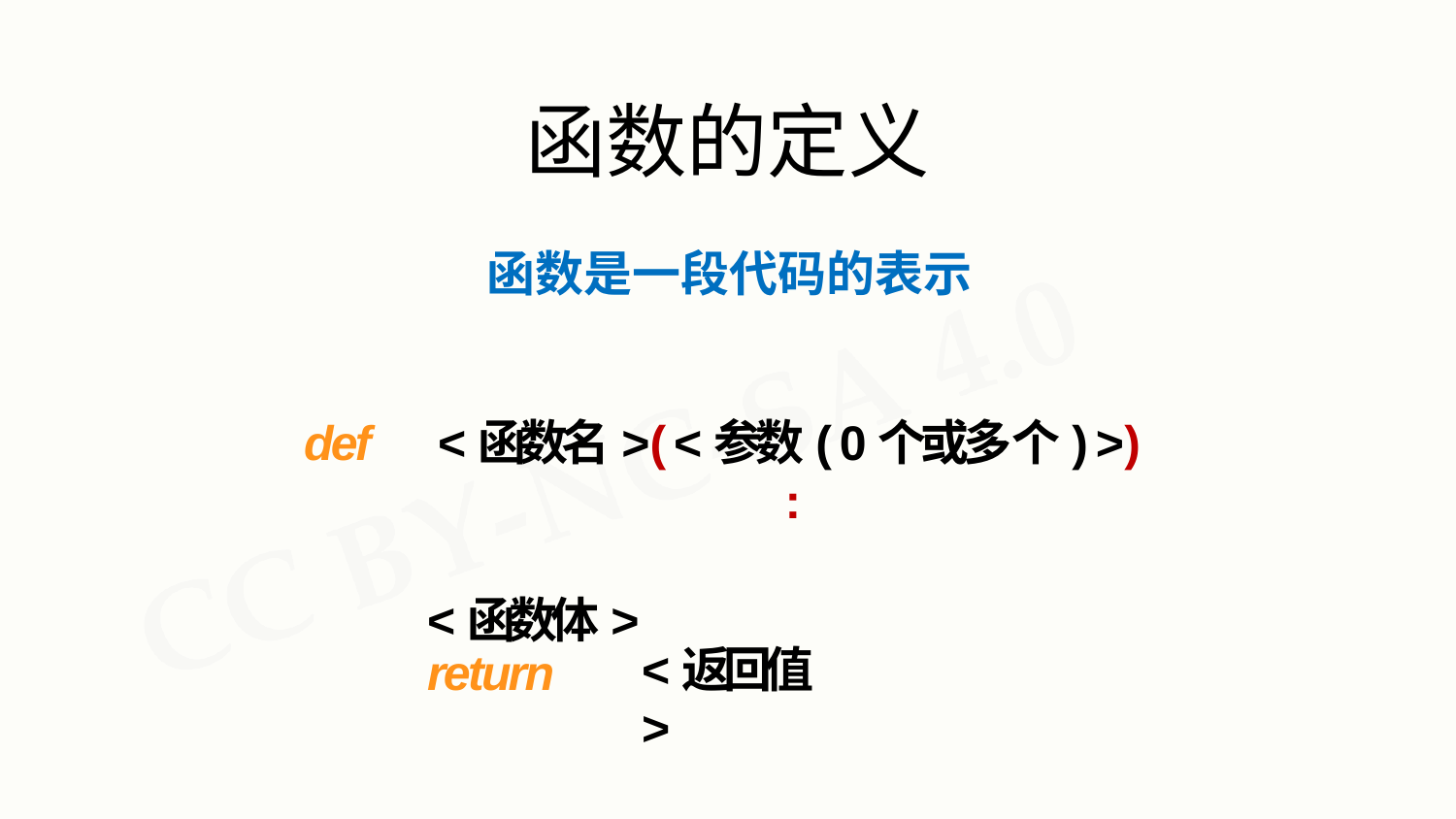

# 函数的定义
函数是一段代码的表示

def	<函数名>(<参数(0个或多个)>)	:

<函数体>

<返回值>
return